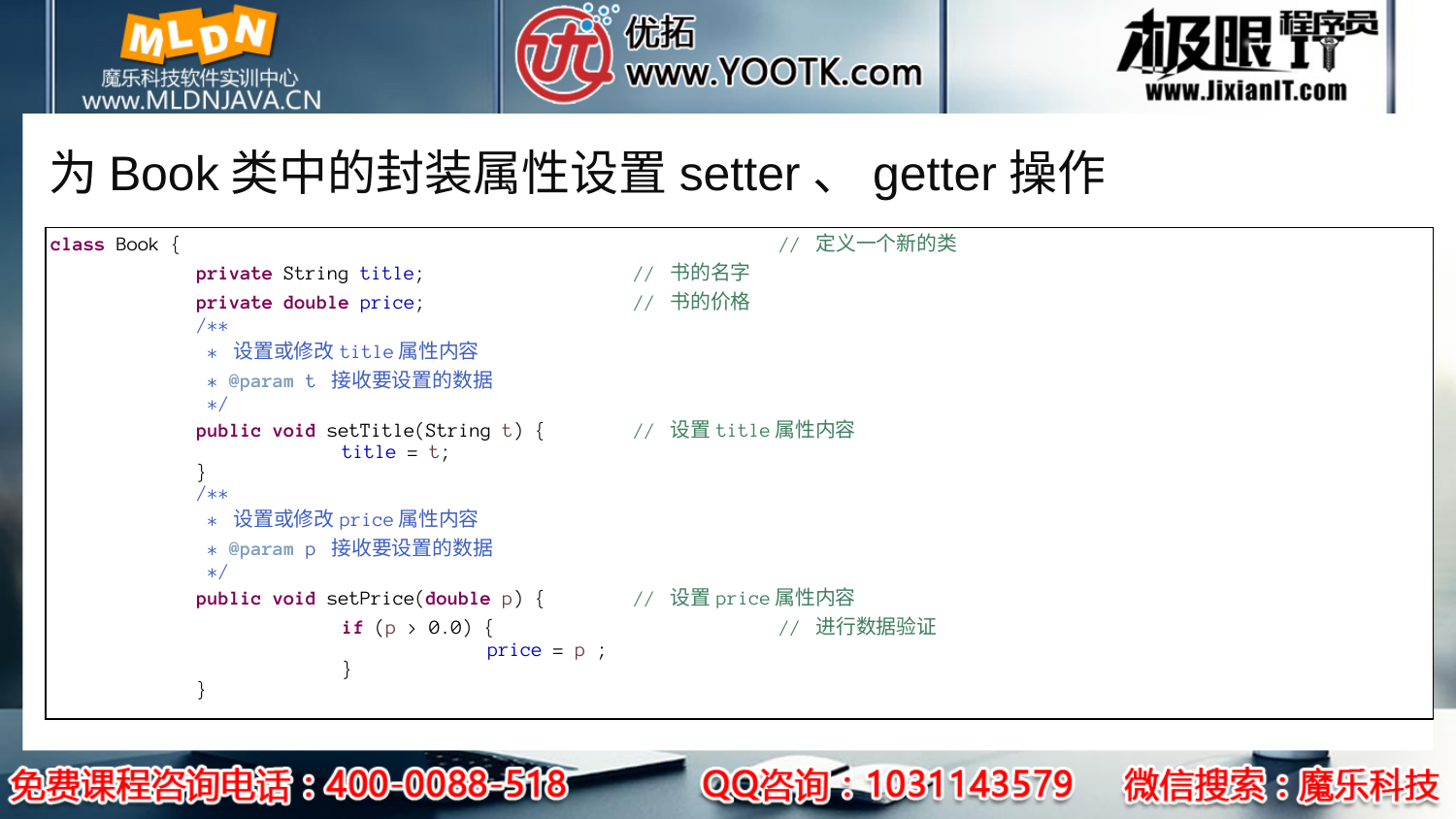

# 为Book类中的封装属性设置setter、getter操作
| class Book { // 定义一个新的类 private String title; // 书的名字 private double price; // 书的价格 /\*\* \* 设置或修改title属性内容 \* @param t 接收要设置的数据 \*/ public void setTitle(String t) { // 设置title属性内容 title = t; } /\*\* \* 设置或修改price属性内容 \* @param p 接收要设置的数据 \*/ public void setPrice(double p) { // 设置price属性内容 if (p > 0.0) { // 进行数据验证 price = p ; } } |
| --- |